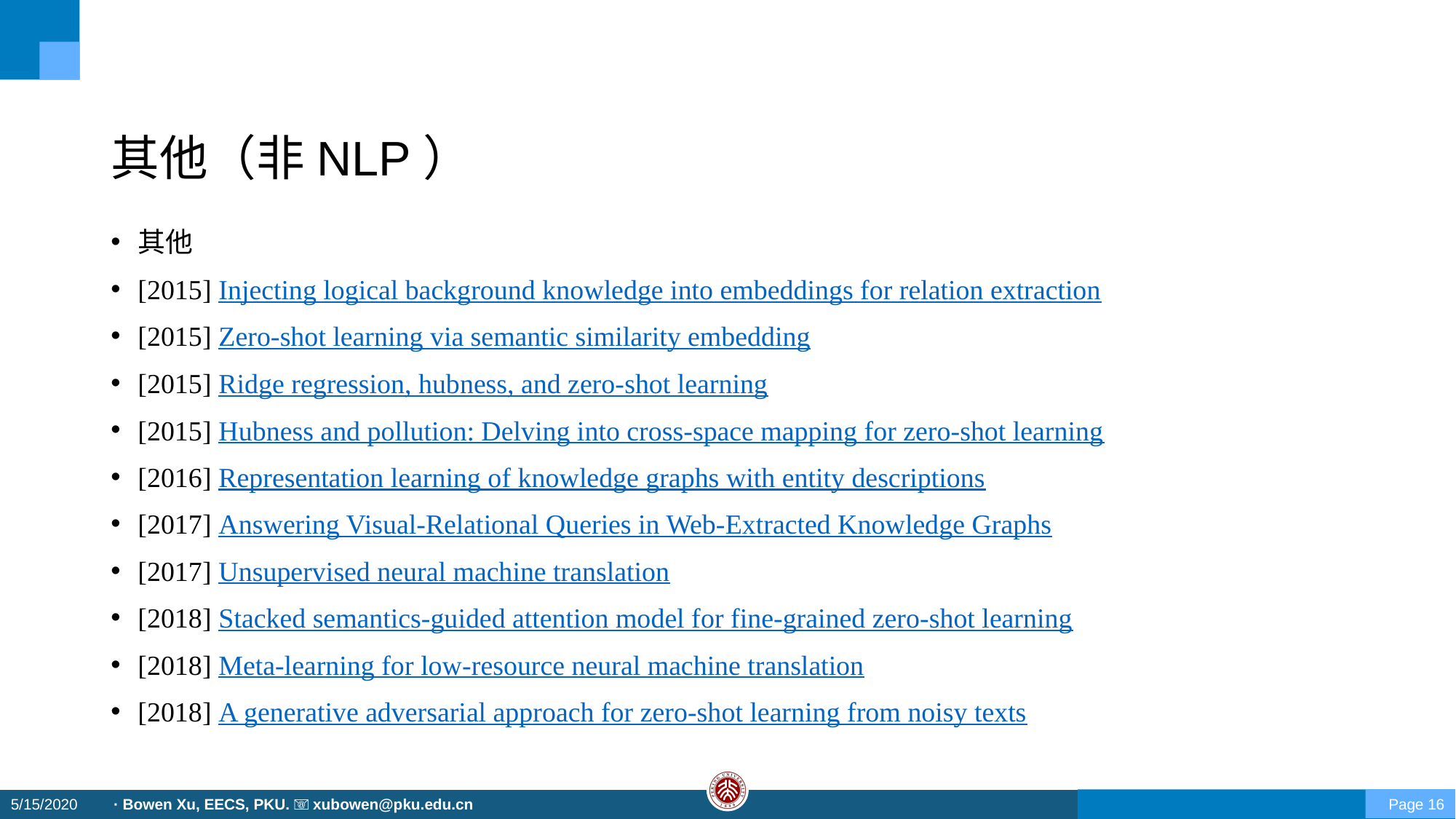

# 其他（非NLP）
其他
[2015] Injecting logical background knowledge into embeddings for relation extraction
[2015] Zero-shot learning via semantic similarity embedding
[2015] Ridge regression, hubness, and zero-shot learning
[2015] Hubness and pollution: Delving into cross-space mapping for zero-shot learning
[2016] Representation learning of knowledge graphs with entity descriptions
[2017] Answering Visual-Relational Queries in Web-Extracted Knowledge Graphs
[2017] Unsupervised neural machine translation
[2018] Stacked semantics-guided attention model for fine-grained zero-shot learning
[2018] Meta-learning for low-resource neural machine translation
[2018] A generative adversarial approach for zero-shot learning from noisy texts